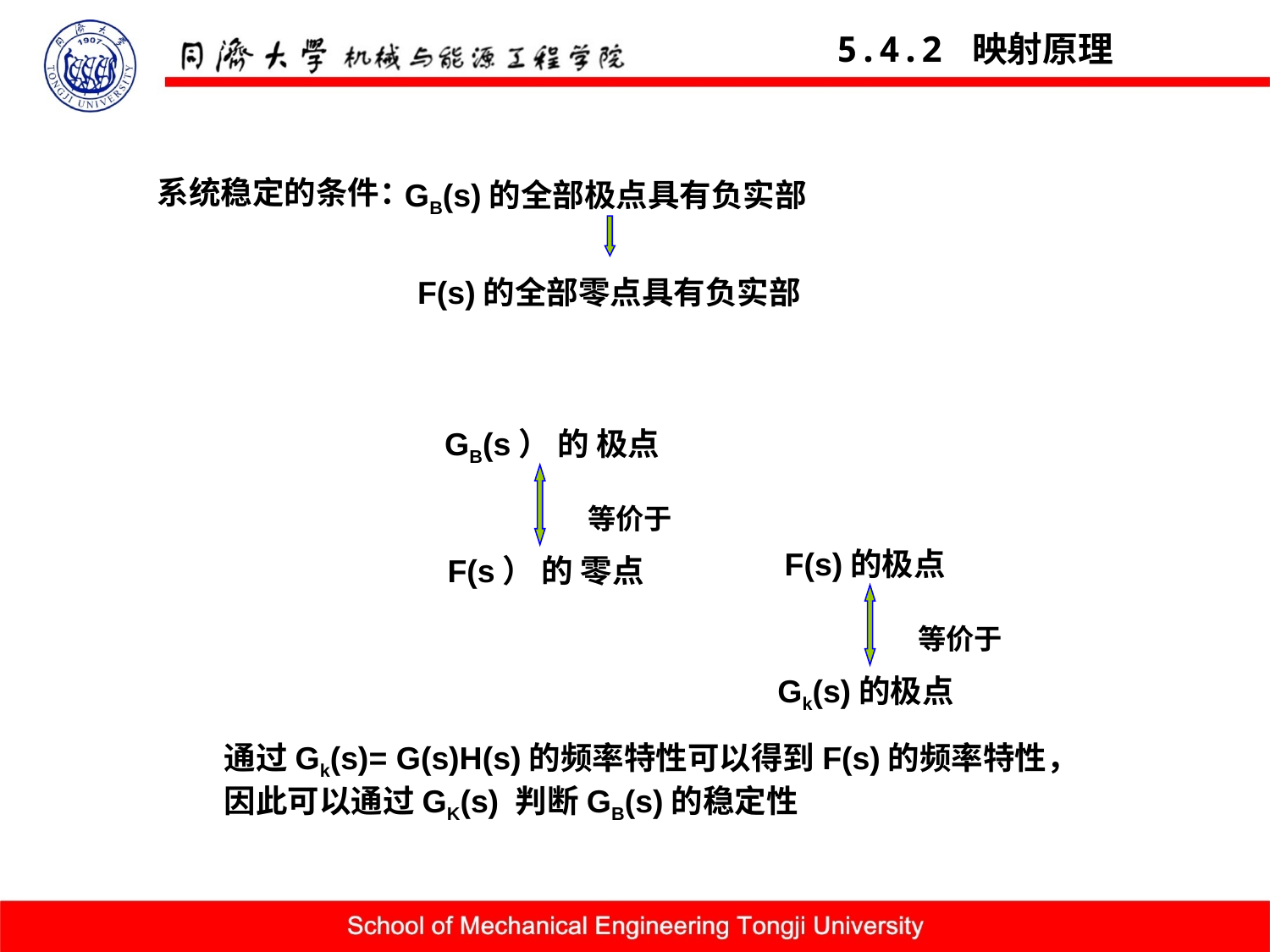

5.4.2 映射原理
系统稳定的条件：
GB(s)的全部极点具有负实部

F(s)的全部零点具有负实部
GB(s） 的 极点

等价于
F(s)的极点
F(s） 的 零点

等价于
Gk(s)的极点
通过Gk(s)= G(s)H(s)的频率特性可以得到F(s)的频率特性，
因此可以通过GK(s) 判断GB(s)的稳定性